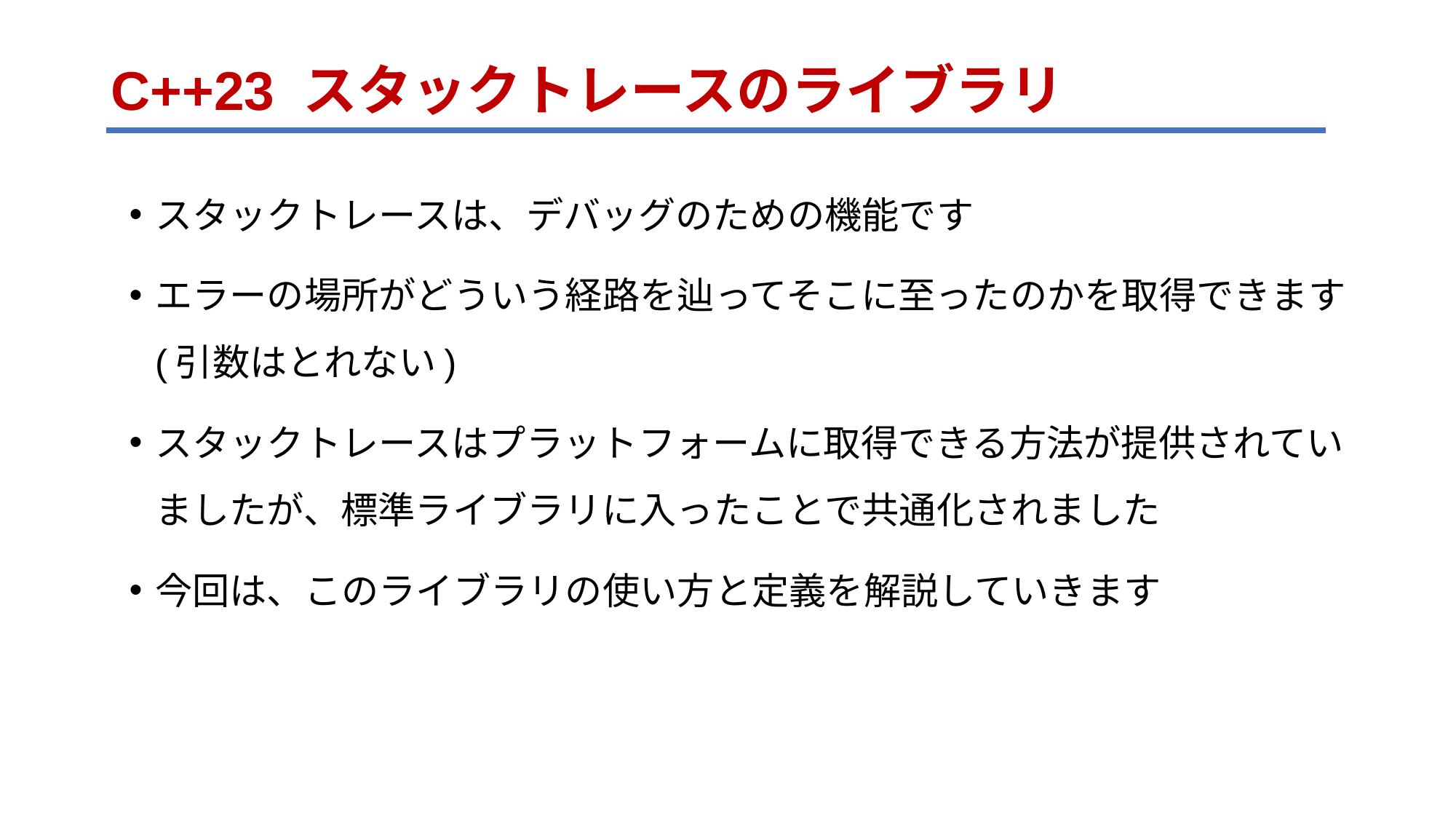

# C++23 スタックトレースのライブラリ
スタックトレースは、デバッグのための機能です
エラーの場所がどういう経路を辿ってそこに至ったのかを取得できます (引数はとれない)
スタックトレースはプラットフォームに取得できる方法が提供されていましたが、標準ライブラリに入ったことで共通化されました
今回は、このライブラリの使い方と定義を解説していきます